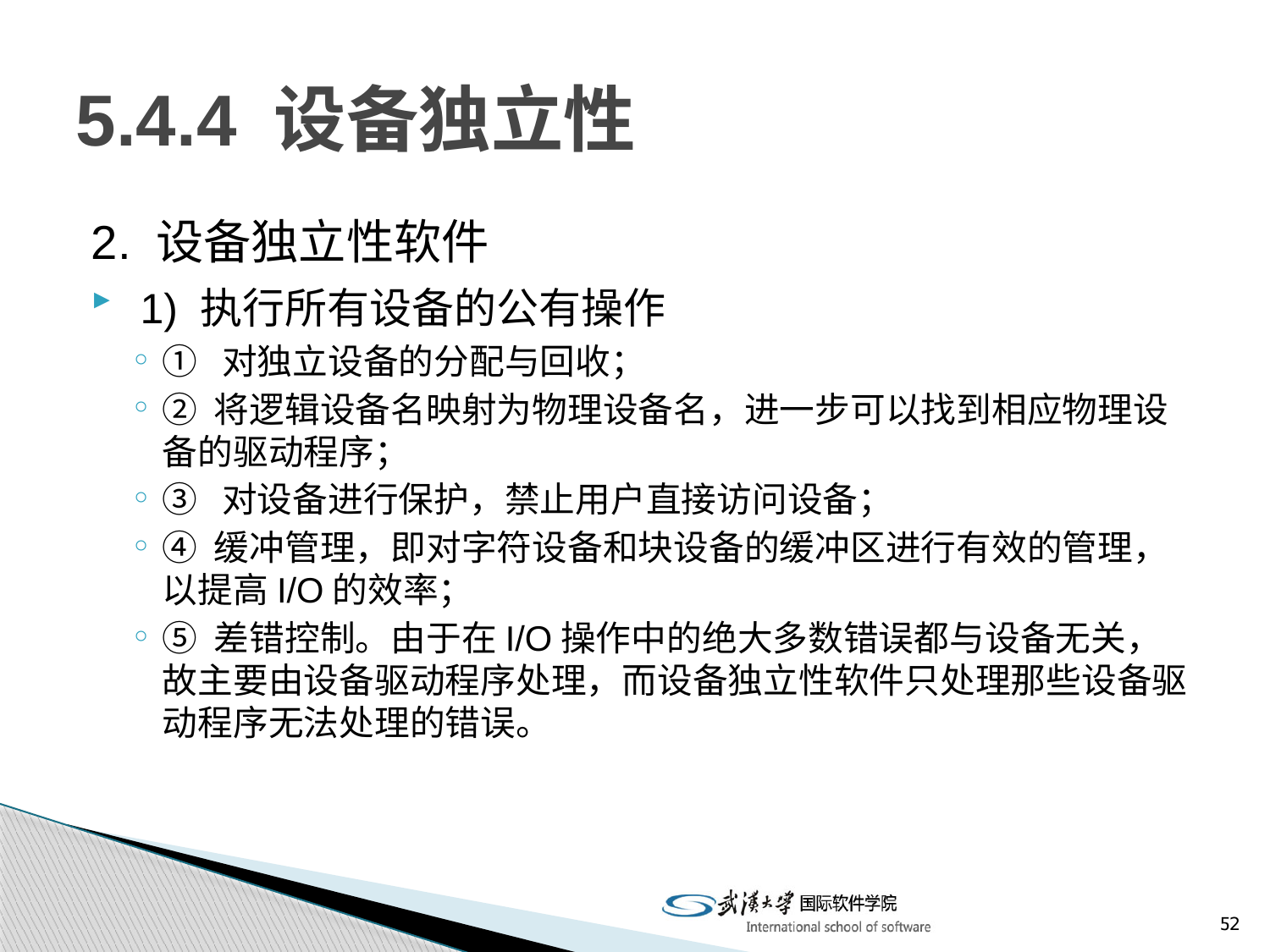

# 5.4.4 设备独立性
2. 设备独立性软件
 1) 执行所有设备的公有操作
①  对独立设备的分配与回收；
② 将逻辑设备名映射为物理设备名，进一步可以找到相应物理设备的驱动程序；
③  对设备进行保护，禁止用户直接访问设备；
④ 缓冲管理，即对字符设备和块设备的缓冲区进行有效的管理，以提高I/O的效率；
⑤ 差错控制。由于在I/O操作中的绝大多数错误都与设备无关，故主要由设备驱动程序处理，而设备独立性软件只处理那些设备驱动程序无法处理的错误。
52